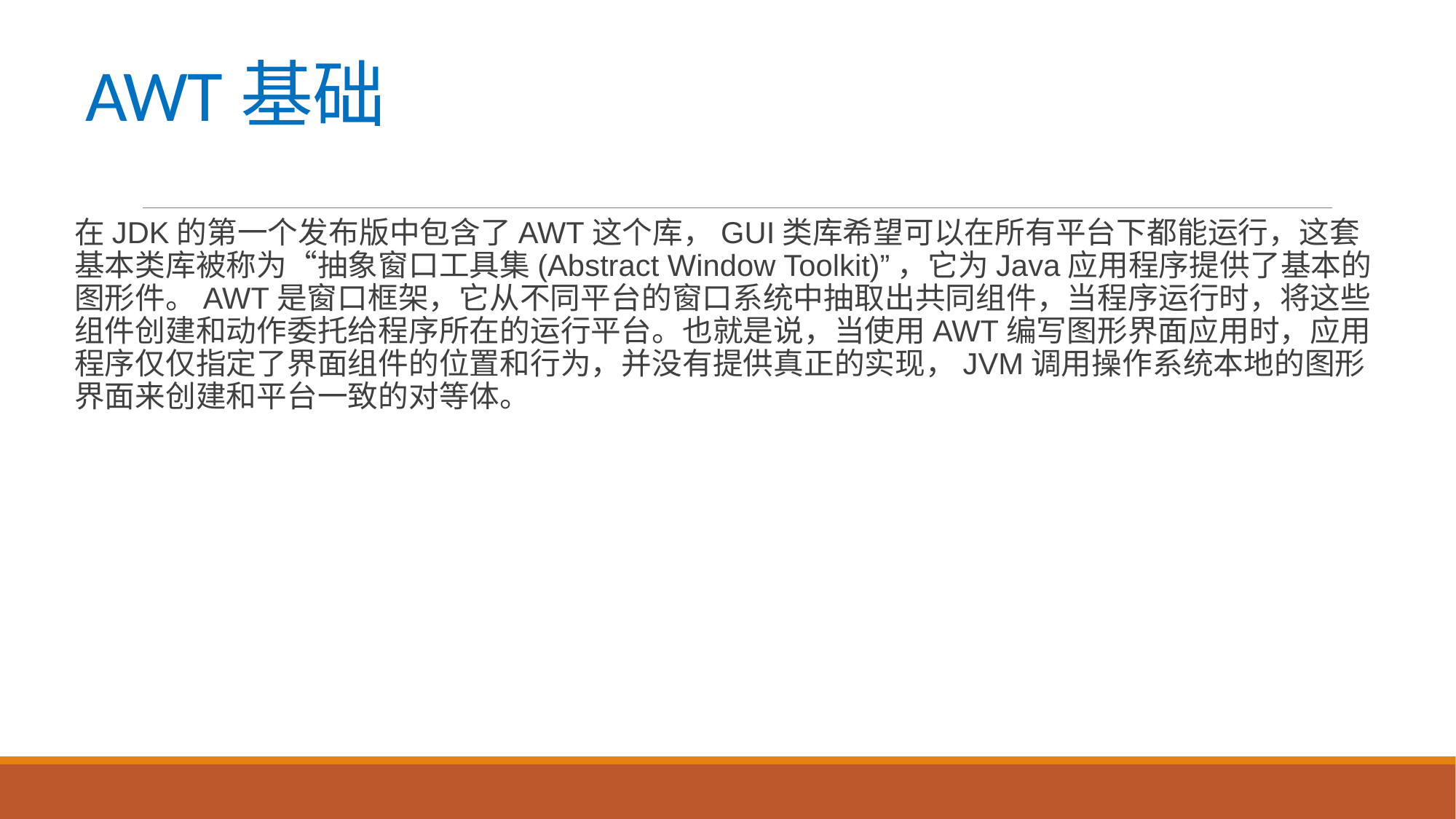

# AWT基础
在JDK的第一个发布版中包含了AWT这个库，GUI类库希望可以在所有平台下都能运行，这套基本类库被称为“抽象窗口工具集(Abstract Window Toolkit)”，它为Java应用程序提供了基本的图形件。AWT是窗口框架，它从不同平台的窗口系统中抽取出共同组件，当程序运行时，将这些组件创建和动作委托给程序所在的运行平台。也就是说，当使用AWT编写图形界面应用时，应用程序仅仅指定了界面组件的位置和行为，并没有提供真正的实现，JVM调用操作系统本地的图形界面来创建和平台一致的对等体。